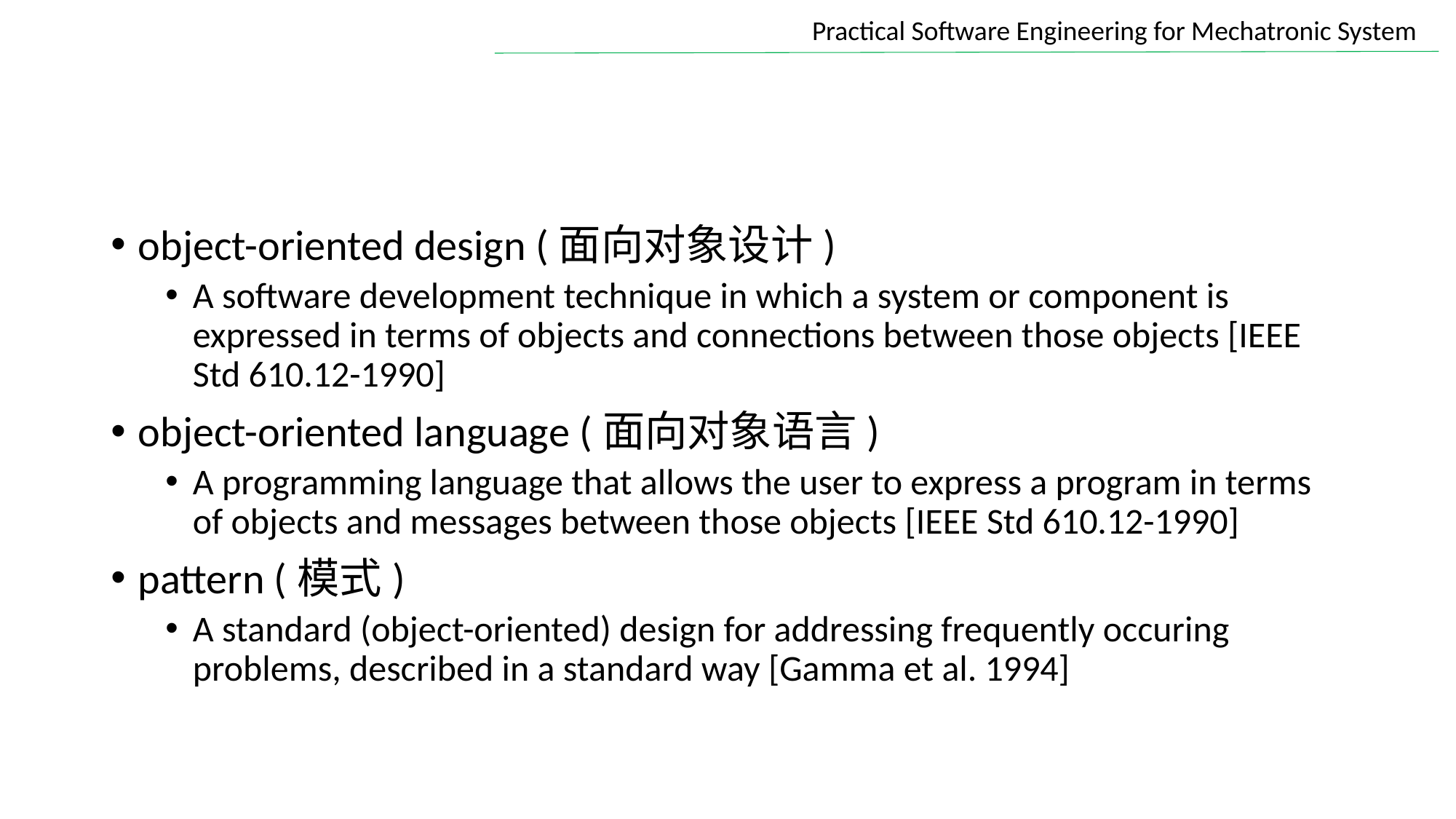

#
object-oriented design (面向对象设计)
A software development technique in which a system or component is expressed in terms of objects and connections between those objects [IEEE Std 610.12-1990]
object-oriented language (面向对象语言)
A programming language that allows the user to express a program in terms of objects and messages between those objects [IEEE Std 610.12-1990]
pattern (模式)
A standard (object-oriented) design for addressing frequently occuring problems, described in a standard way [Gamma et al. 1994]

20